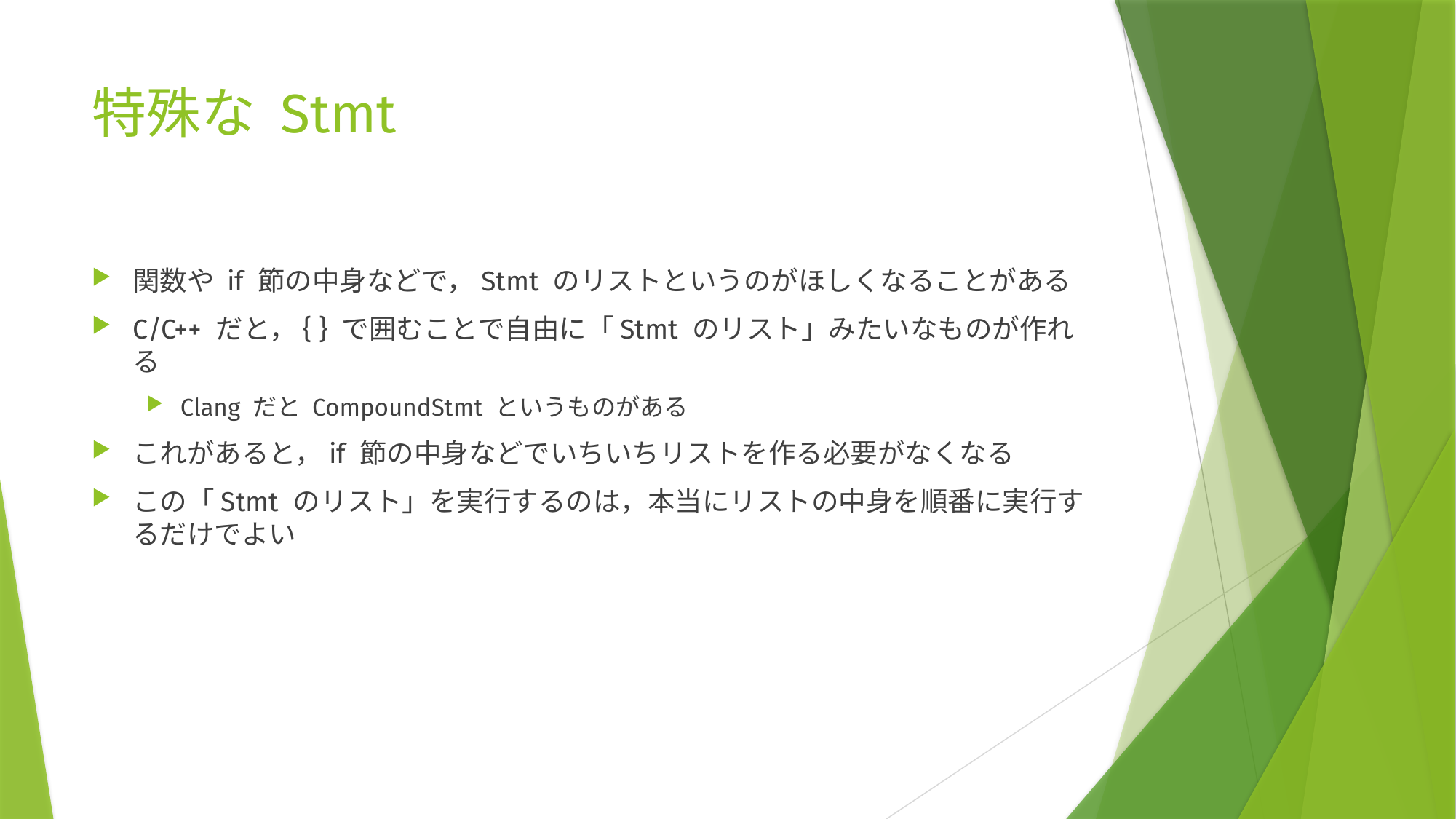

# 特殊な Stmt
関数や if 節の中身などで，Stmt のリストというのがほしくなることがある
C/C++ だと，{ } で囲むことで自由に「Stmt のリスト」みたいなものが作れる
Clang だと CompoundStmt というものがある
これがあると，if 節の中身などでいちいちリストを作る必要がなくなる
この「Stmt のリスト」を実行するのは，本当にリストの中身を順番に実行するだけでよい